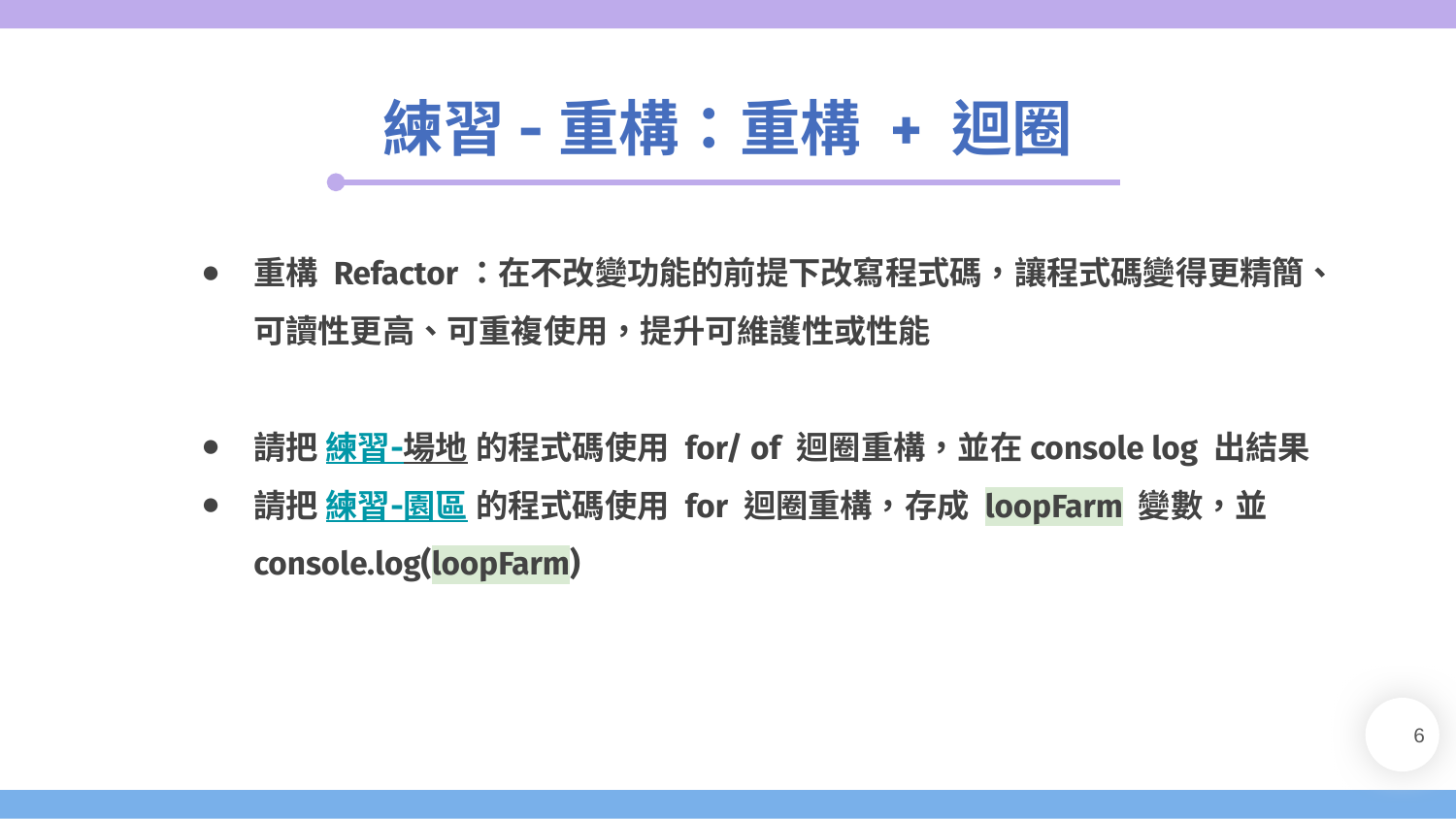

練習-重構：重構 + 迴圈
重構 Refactor：在不改變功能的前提下改寫程式碼，讓程式碼變得更精簡、可讀性更高、可重複使用，提升可維護性或性能

請把 練習-場地 的程式碼使用 for/ of 迴圈重構，並在console log 出結果
請把 練習-園區 的程式碼使用 for 迴圈重構，存成 loopFarm 變數，並console.log(loopFarm)

6